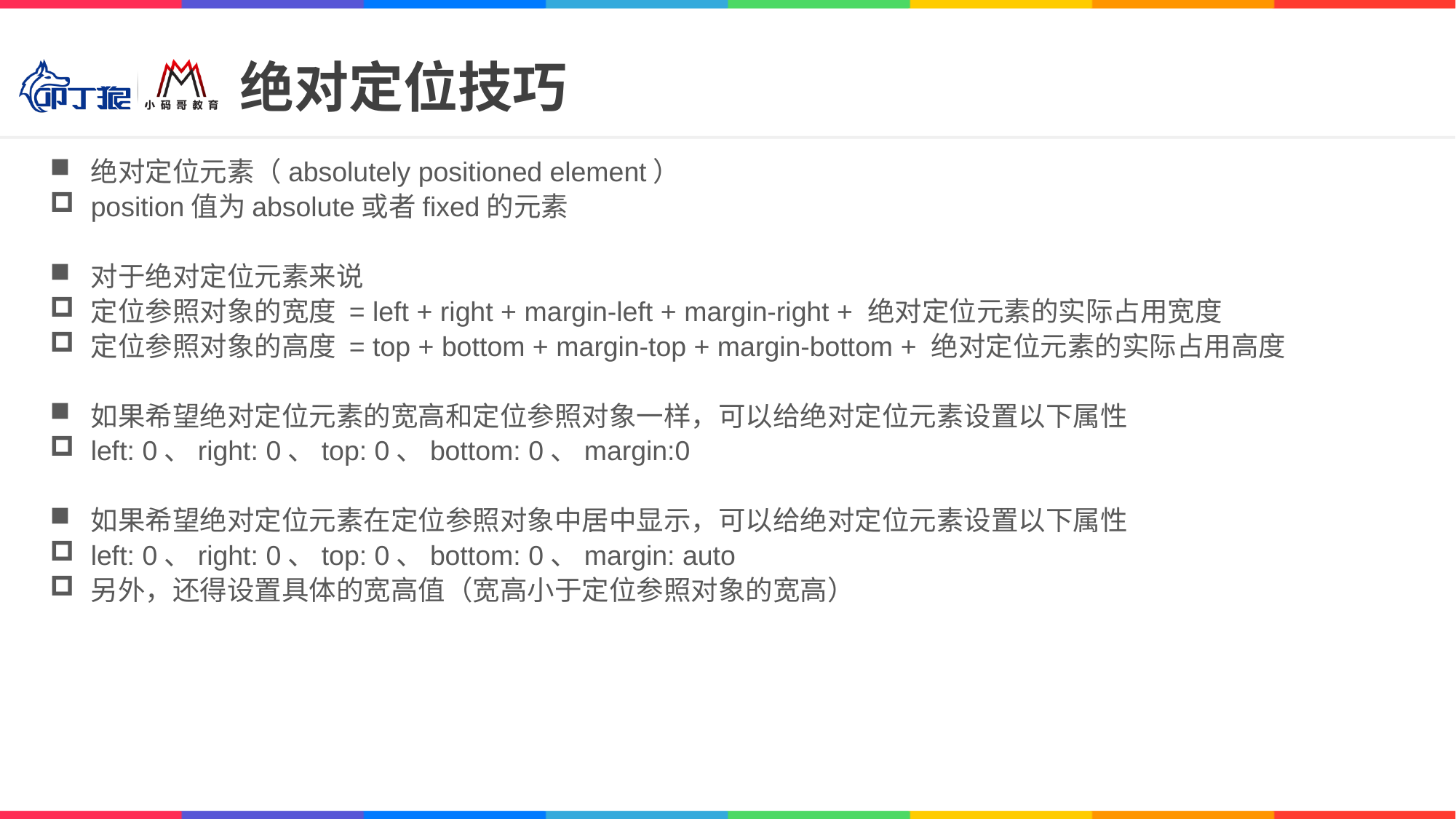

# 绝对定位技巧

绝对定位元素（absolutely positioned element）
position值为absolute或者fixed的元素

对于绝对定位元素来说
定位参照对象的宽度 = left + right + margin-left + margin-right + 绝对定位元素的实际占用宽度
定位参照对象的高度 = top + bottom + margin-top + margin-bottom + 绝对定位元素的实际占用高度

如果希望绝对定位元素的宽高和定位参照对象一样，可以给绝对定位元素设置以下属性
left: 0、right: 0、top: 0、bottom: 0、margin:0

如果希望绝对定位元素在定位参照对象中居中显示，可以给绝对定位元素设置以下属性
left: 0、right: 0、top: 0、bottom: 0、margin: auto
另外，还得设置具体的宽高值（宽高小于定位参照对象的宽高）